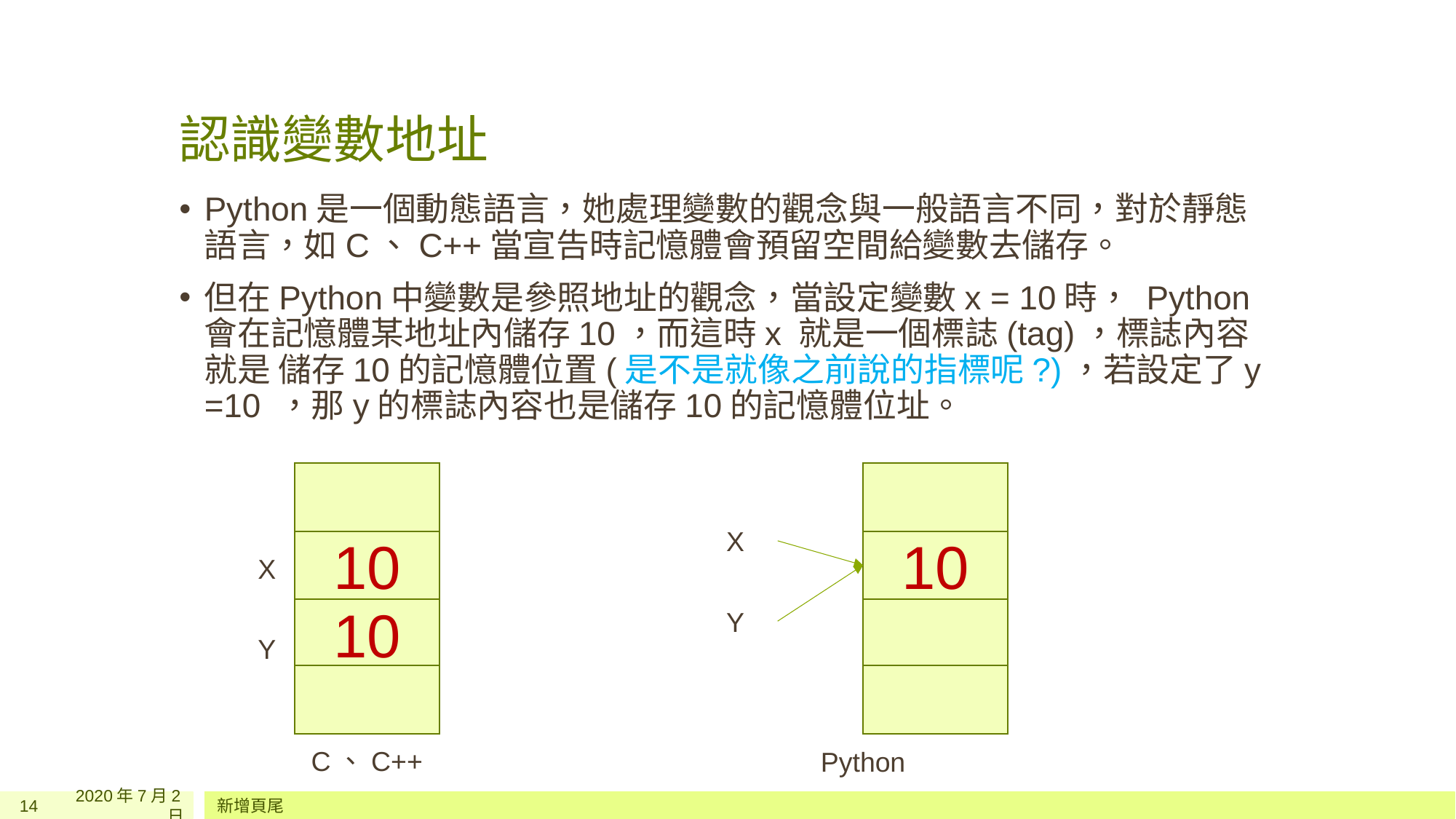

# 認識變數地址
Python是一個動態語言，她處理變數的觀念與一般語言不同，對於靜態語言，如C、C++當宣告時記憶體會預留空間給變數去儲存。
但在Python中變數是參照地址的觀念，當設定變數x = 10時， Python會在記憶體某地址內儲存10，而這時x 就是一個標誌(tag)，標誌內容就是 儲存10的記憶體位置(是不是就像之前說的指標呢?)，若設定了y =10 ，那y的標誌內容也是儲存10的記憶體位址。

10
X
10
Y

X
10
Y

C、C++
Python
14
2020年7月2日
新增頁尾